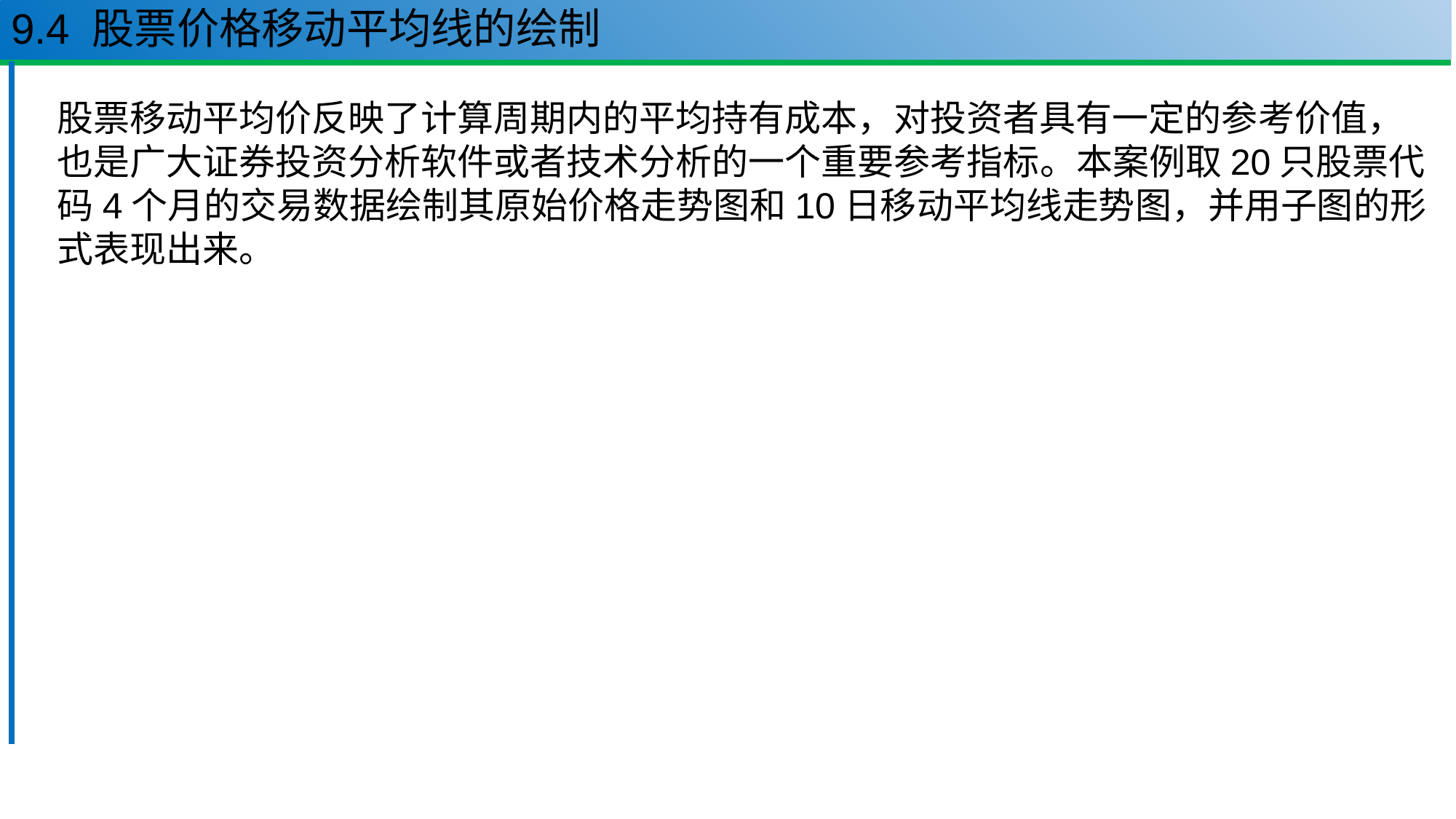

# 9.4 股票价格移动平均线的绘制
股票移动平均价反映了计算周期内的平均持有成本，对投资者具有一定的参考价值，也是广大证券投资分析软件或者技术分析的一个重要参考指标。本案例取20只股票代码4个月的交易数据绘制其原始价格走势图和10日移动平均线走势图，并用子图的形式表现出来。